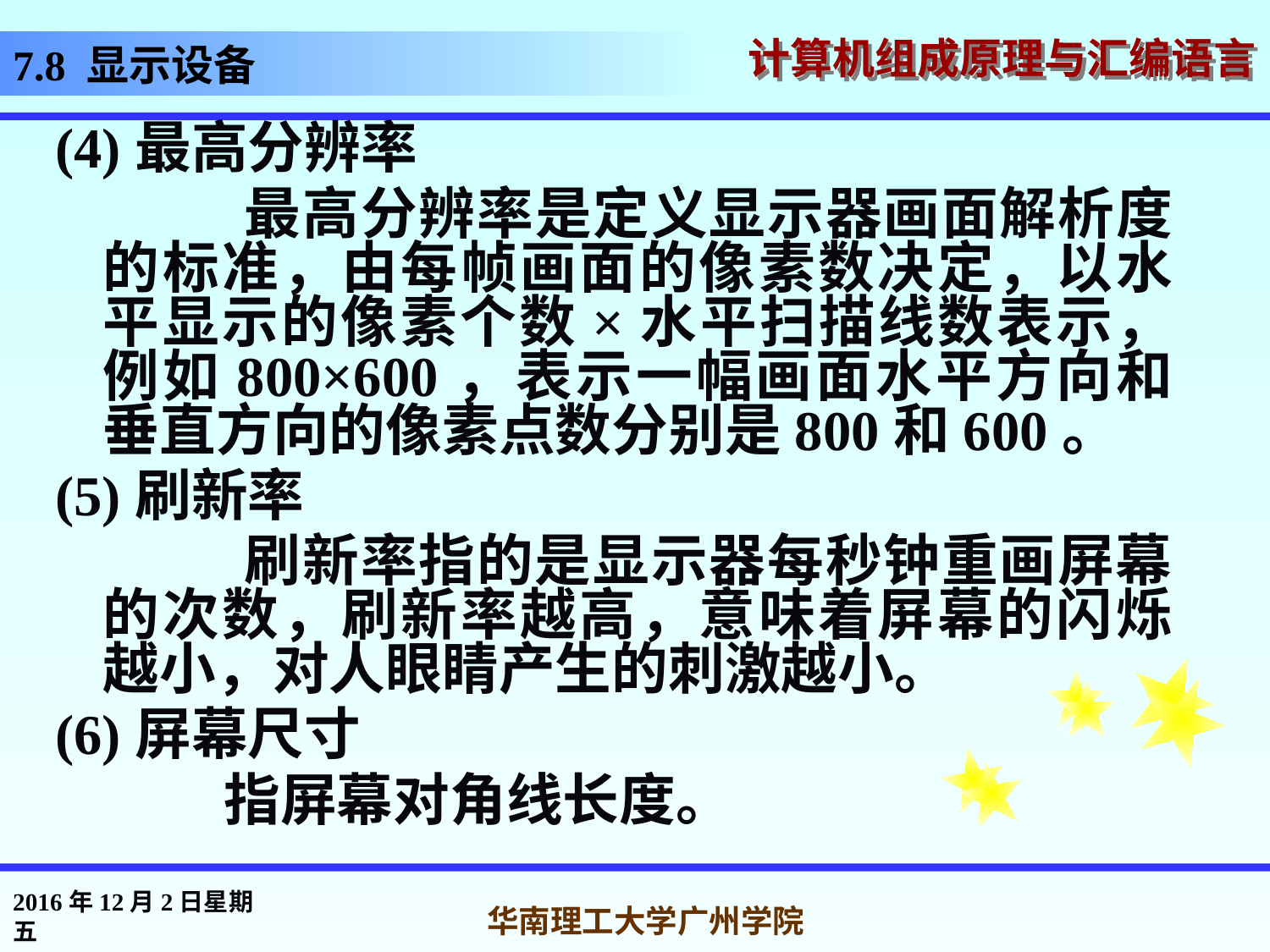

# 7.8 显示设备
(4)最高分辨率
            最高分辨率是定义显示器画面解析度的标准，由每帧画面的像素数决定，以水平显示的像素个数×水平扫描线数表示，例如800×600，表示一幅画面水平方向和垂直方向的像素点数分别是800和600。
(5)刷新率
            刷新率指的是显示器每秒钟重画屏幕的次数，刷新率越高，意味着屏幕的闪烁越小，对人眼睛产生的刺激越小。
(6)屏幕尺寸
            指屏幕对角线长度。
2016年12月2日星期五
华南理工大学广州学院